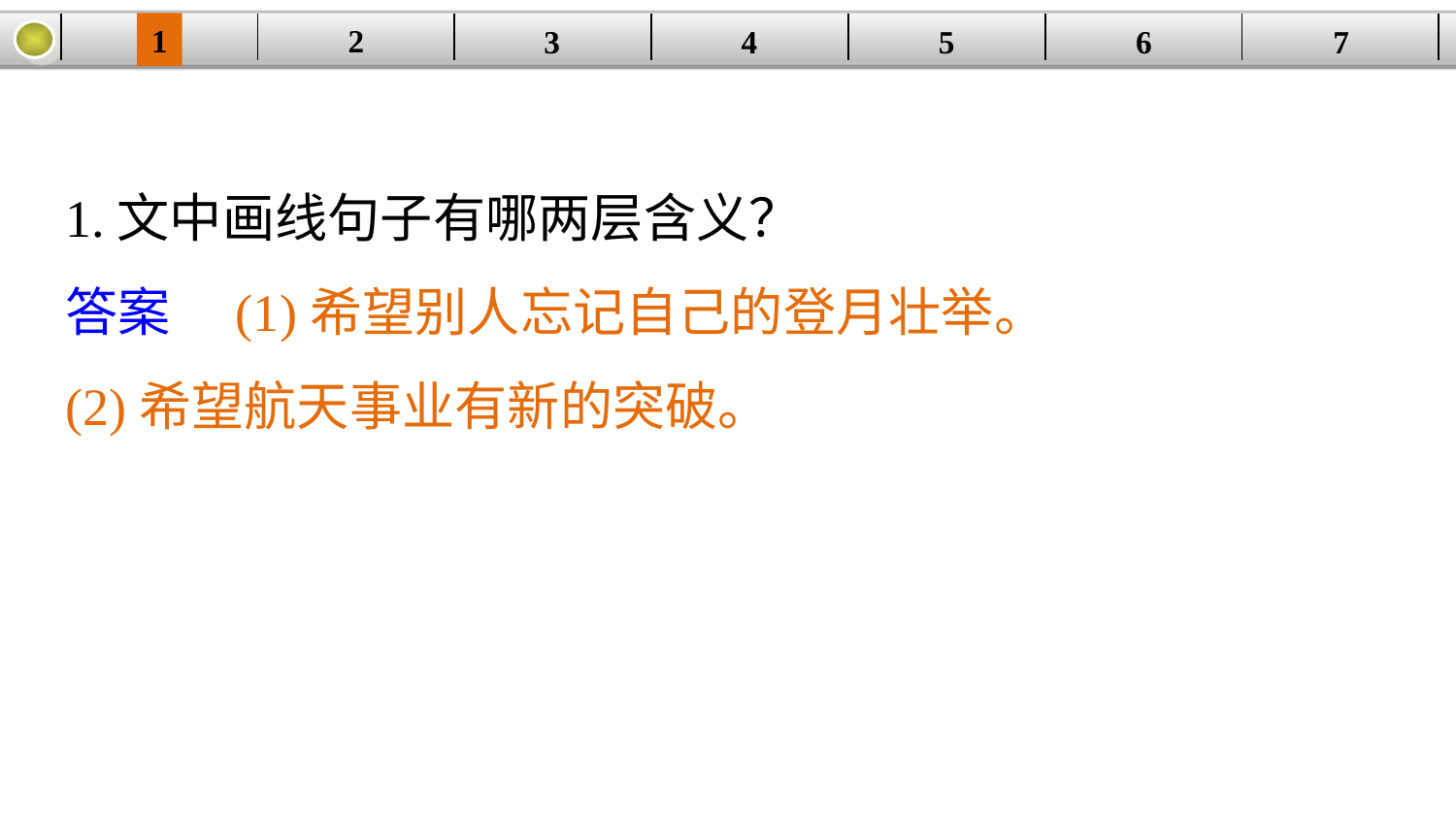

1
2
|  |  |  |  |  |  |  |
| --- | --- | --- | --- | --- | --- | --- |
3
4
5
6
7

1.文中画线句子有哪两层含义？
答案　(1)希望别人忘记自己的登月壮举。
(2)希望航天事业有新的突破。